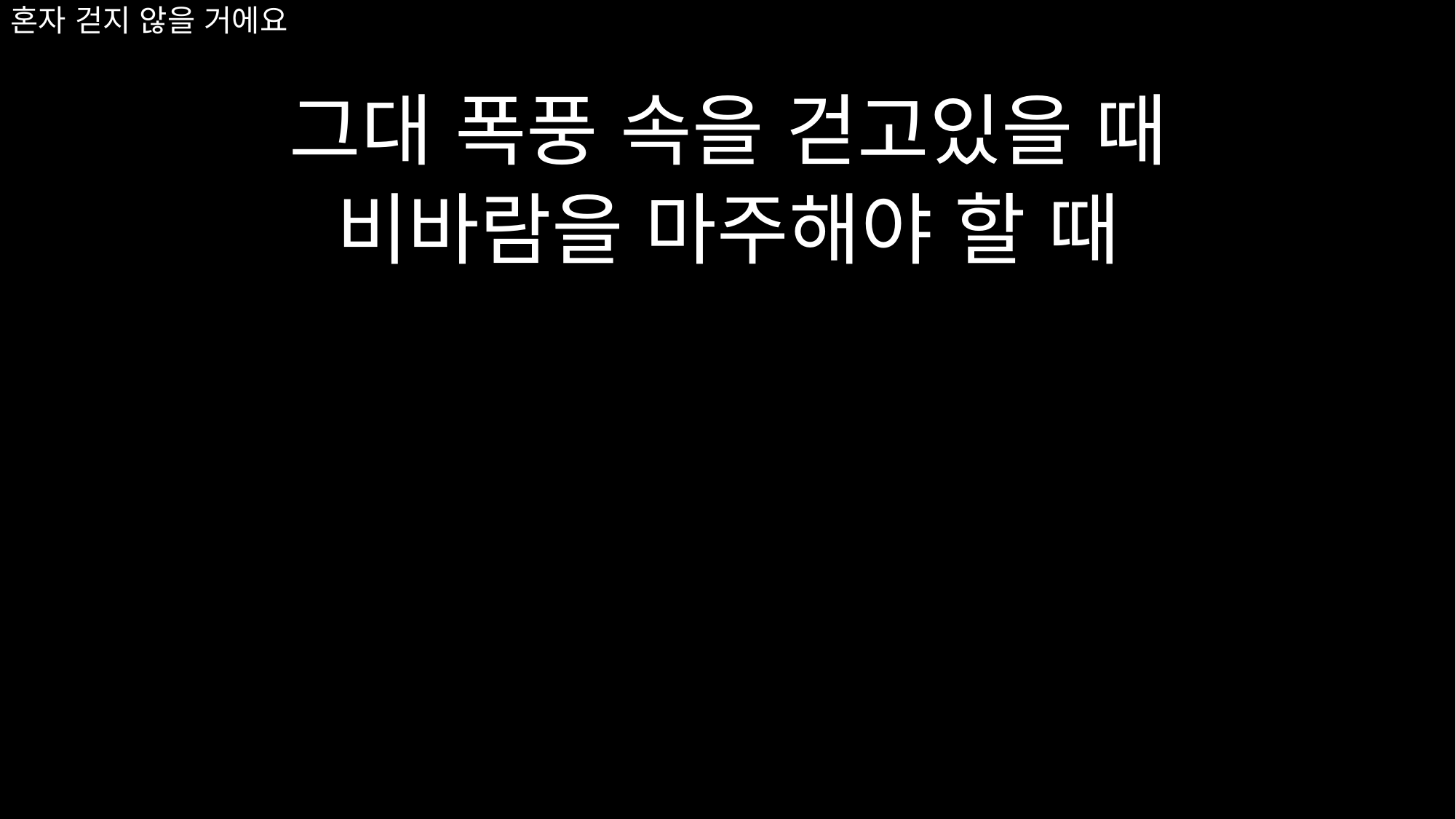

그대 폭풍 속을 걷고있을 때
비바람을 마주해야 할 때

# 혼자 걷지 않을 거에요